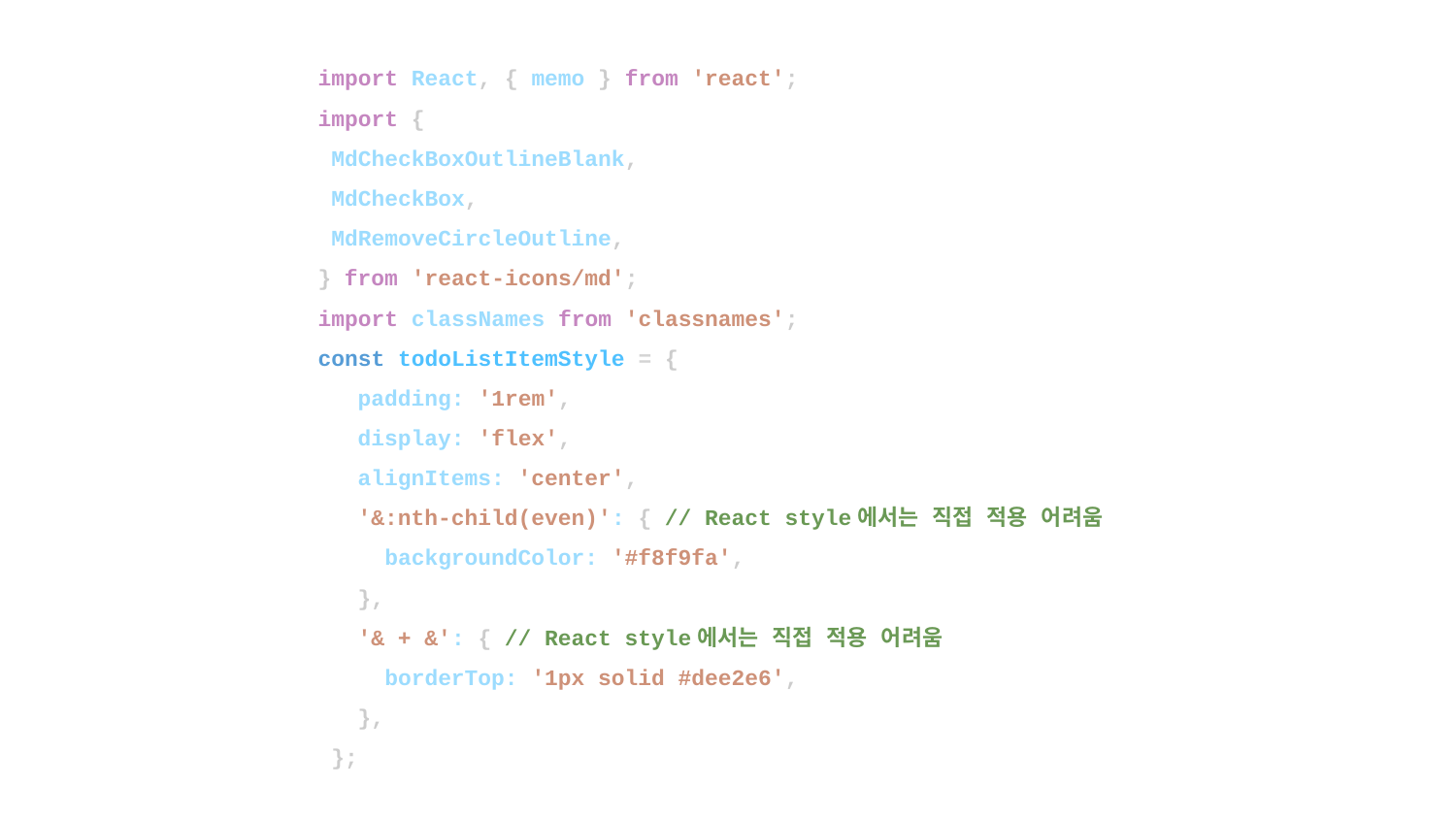

import React, { memo } from 'react';
import {
 MdCheckBoxOutlineBlank,
 MdCheckBox,
 MdRemoveCircleOutline,
} from 'react-icons/md';
import classNames from 'classnames';
const todoListItemStyle = {
   padding: '1rem',
   display: 'flex',
   alignItems: 'center',
   '&:nth-child(even)': { // React style에서는 직접 적용 어려움
     backgroundColor: '#f8f9fa',
   },
   '& + &': { // React style에서는 직접 적용 어려움
     borderTop: '1px solid #dee2e6',
   },
 };